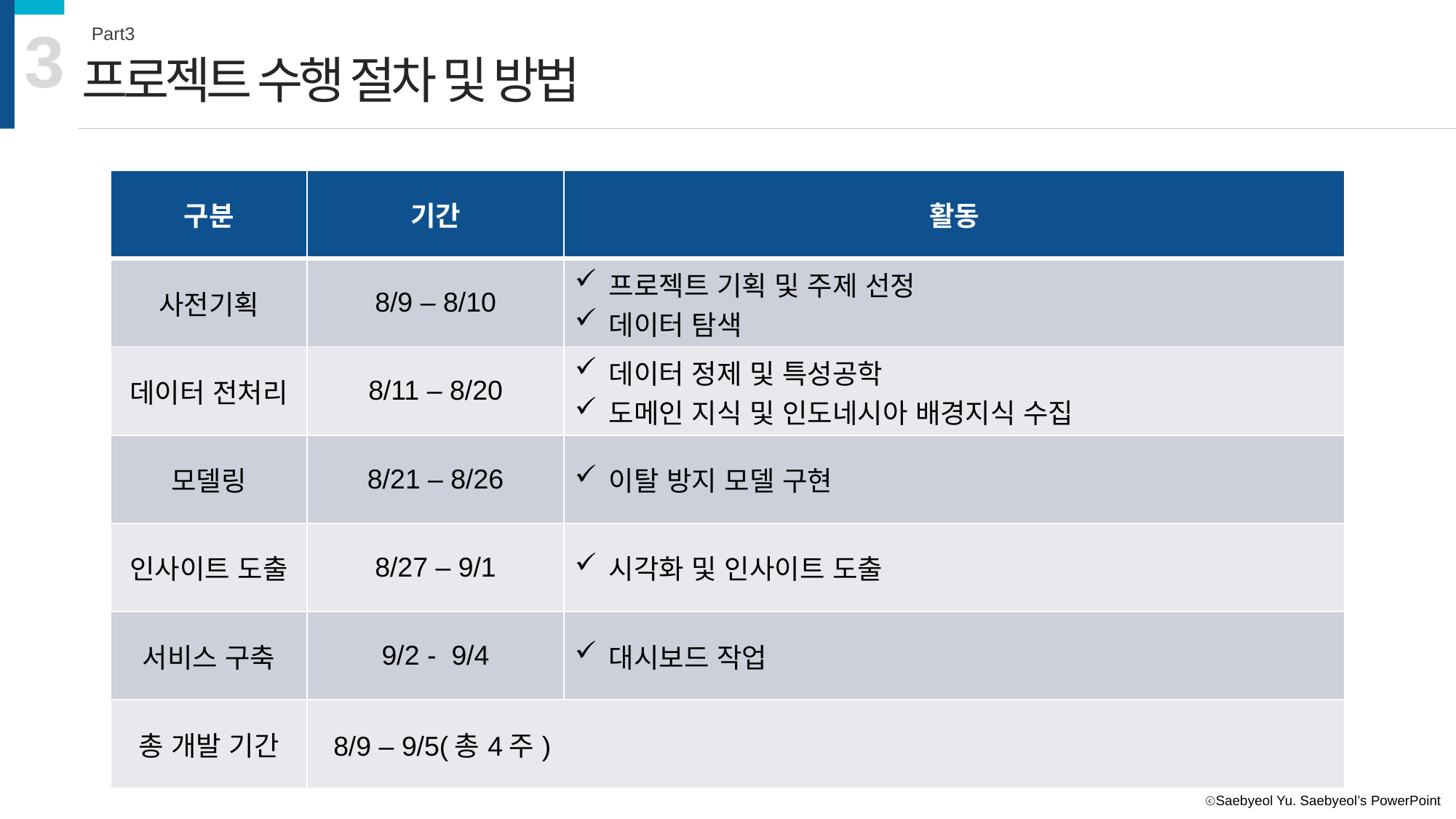

3
Part3
프로젝트 수행 절차 및 방법
| 구분 | 기간 | 활동 |
| --- | --- | --- |
| 사전기획 | 8/9 – 8/10 | 프로젝트 기획 및 주제 선정 데이터 탐색 |
| 데이터 전처리 | 8/11 – 8/20 | 데이터 정제 및 특성공학 도메인 지식 및 인도네시아 배경지식 수집 |
| 모델링 | 8/21 – 8/26 | 이탈 방지 모델 구현 |
| 인사이트 도출 | 8/27 – 9/1 | 시각화 및 인사이트 도출 |
| 서비스 구축 | 9/2 - 9/4 | 대시보드 작업 |
| 총 개발 기간 | 8/9 – 9/5(총4주) |  |